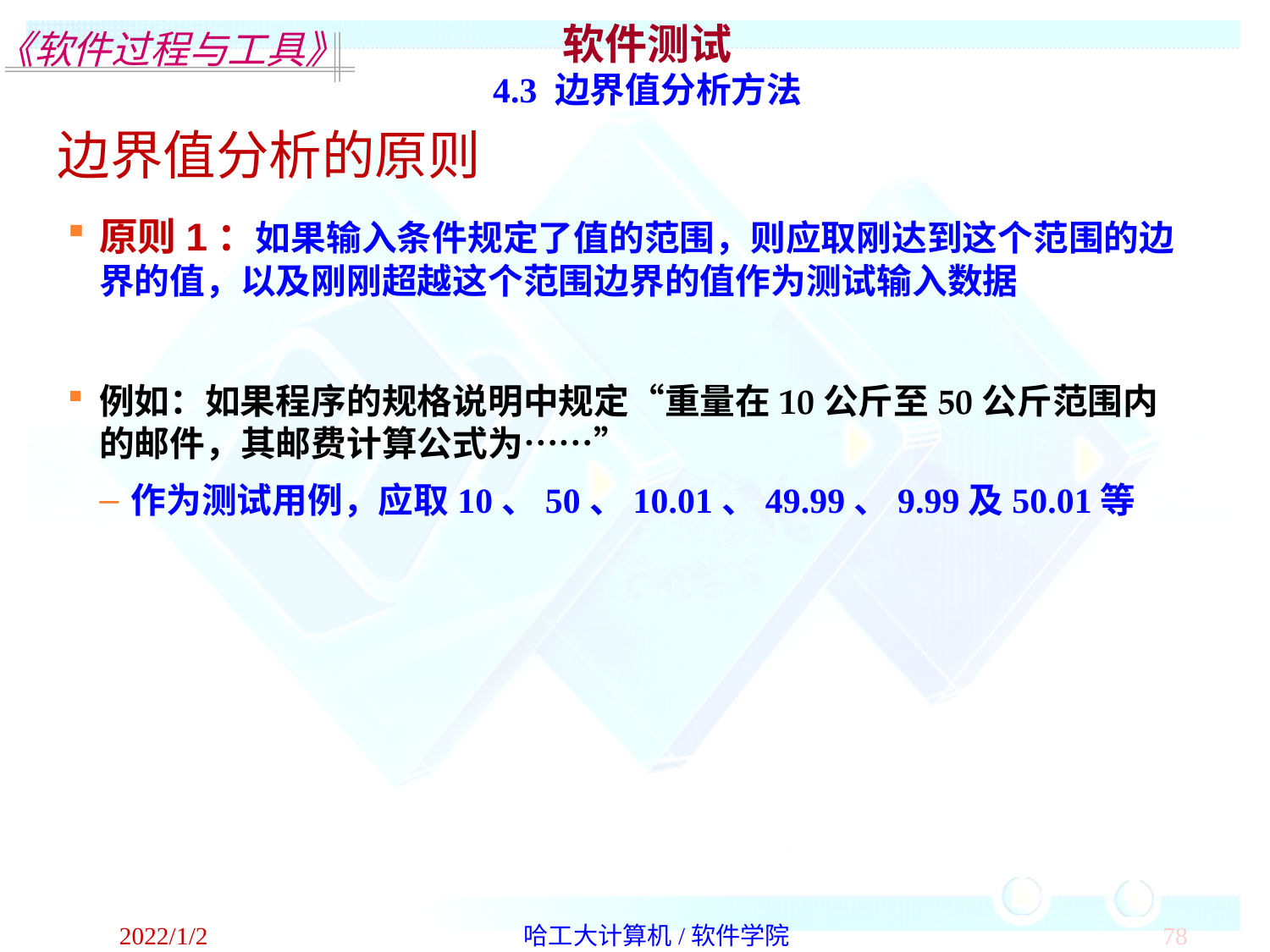

软件测试
4.3 边界值分析方法

边界值分析的原则
原则1：如果输入条件规定了值的范围，则应取刚达到这个范围的边界的值，以及刚刚超越这个范围边界的值作为测试输入数据

例如：如果程序的规格说明中规定“重量在10公斤至50公斤范围内的邮件，其邮费计算公式为……”
作为测试用例，应取10、50、10.01、49.99、9.99及50.01等